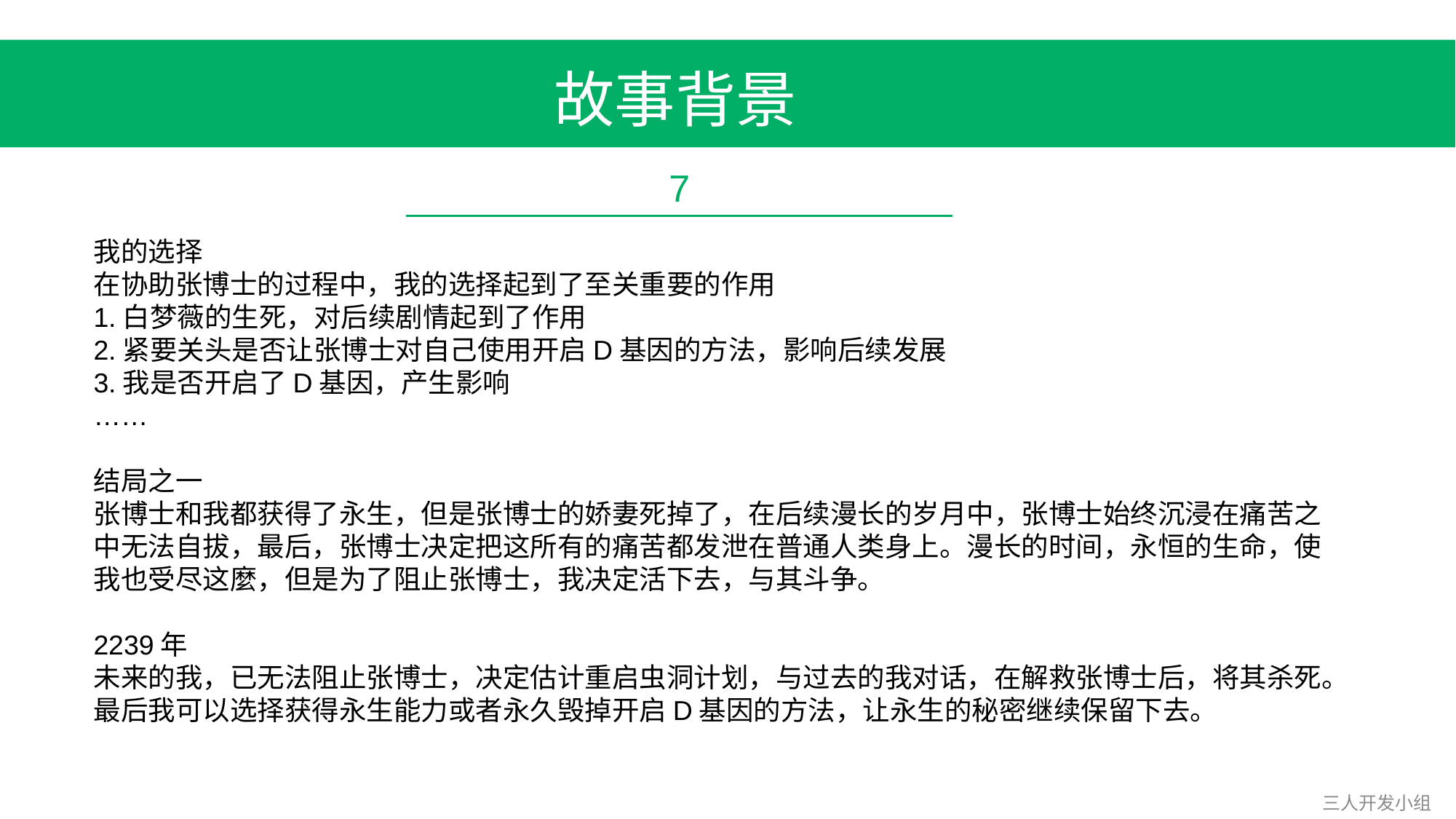

故事背景
7
我的选择
在协助张博士的过程中，我的选择起到了至关重要的作用
1.白梦薇的生死，对后续剧情起到了作用
2.紧要关头是否让张博士对自己使用开启D基因的方法，影响后续发展
3.我是否开启了D基因，产生影响
……

结局之一
张博士和我都获得了永生，但是张博士的娇妻死掉了，在后续漫长的岁月中，张博士始终沉浸在痛苦之中无法自拔，最后，张博士决定把这所有的痛苦都发泄在普通人类身上。漫长的时间，永恒的生命，使我也受尽这麼，但是为了阻止张博士，我决定活下去，与其斗争。

2239年
未来的我，已无法阻止张博士，决定估计重启虫洞计划，与过去的我对话，在解救张博士后，将其杀死。
最后我可以选择获得永生能力或者永久毁掉开启D基因的方法，让永生的秘密继续保留下去。
三人开发小组